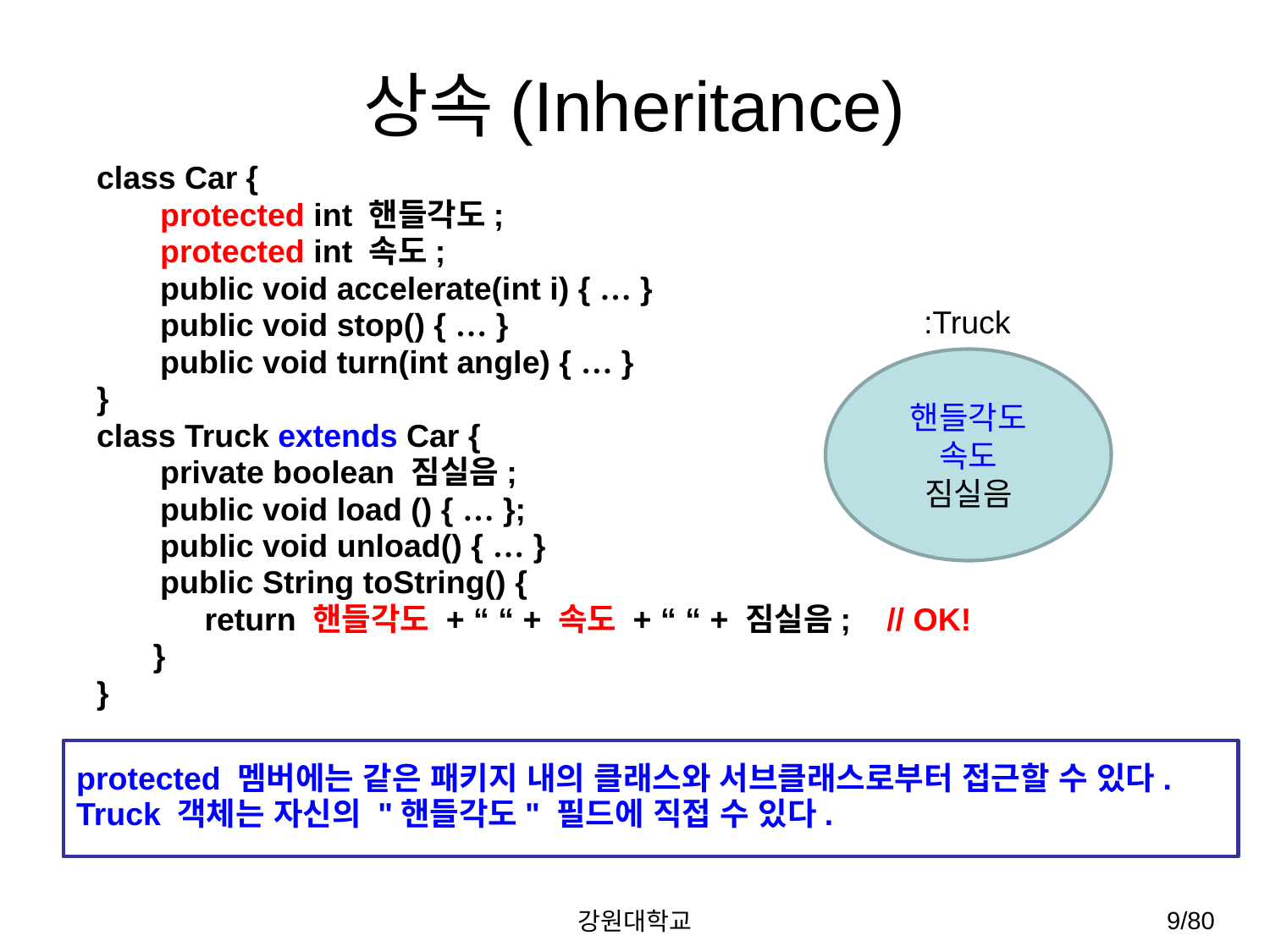

# 상속(Inheritance)
class Car {
protected int 핸들각도;
protected int 속도;
public void accelerate(int i) { … }
public void stop() { … }
public void turn(int angle) { … }
}
class Truck extends Car {
private boolean 짐실음;
public void load () { … };
public void unload() { … }
public String toString() {
     return 핸들각도 + “ “ + 속도 + “ “ + 짐실음;    // OK!
	 }
}
:Truck
핸들각도
속도
짐실음
protected 멤버에는 같은 패키지 내의 클래스와 서브클래스로부터 접근할 수 있다.
Truck 객체는 자신의 "핸들각도" 필드에 직접 수 있다.
강원대학교